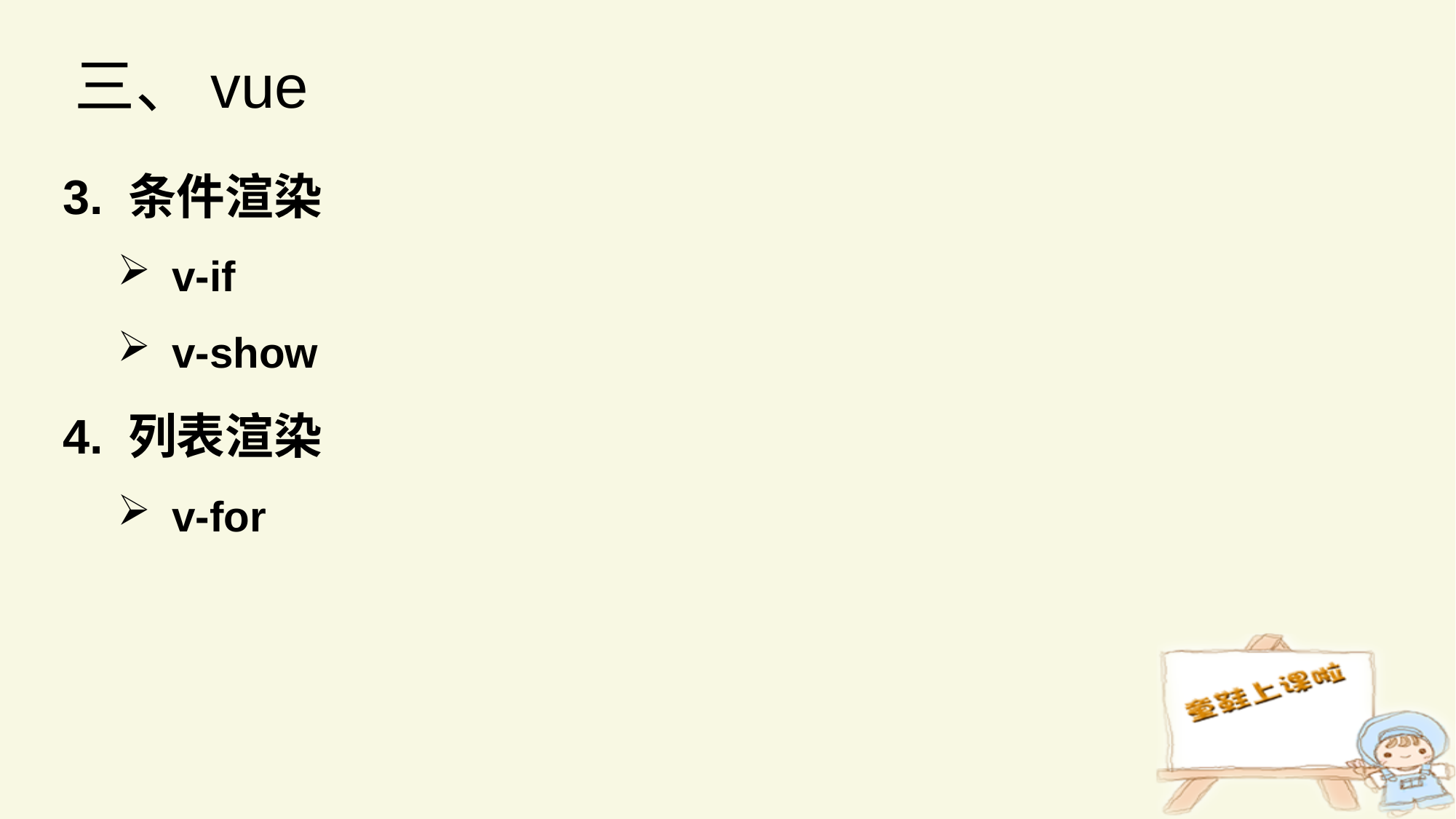

三、vue
3. 条件渲染
v-if
v-show
4. 列表渲染
v-for